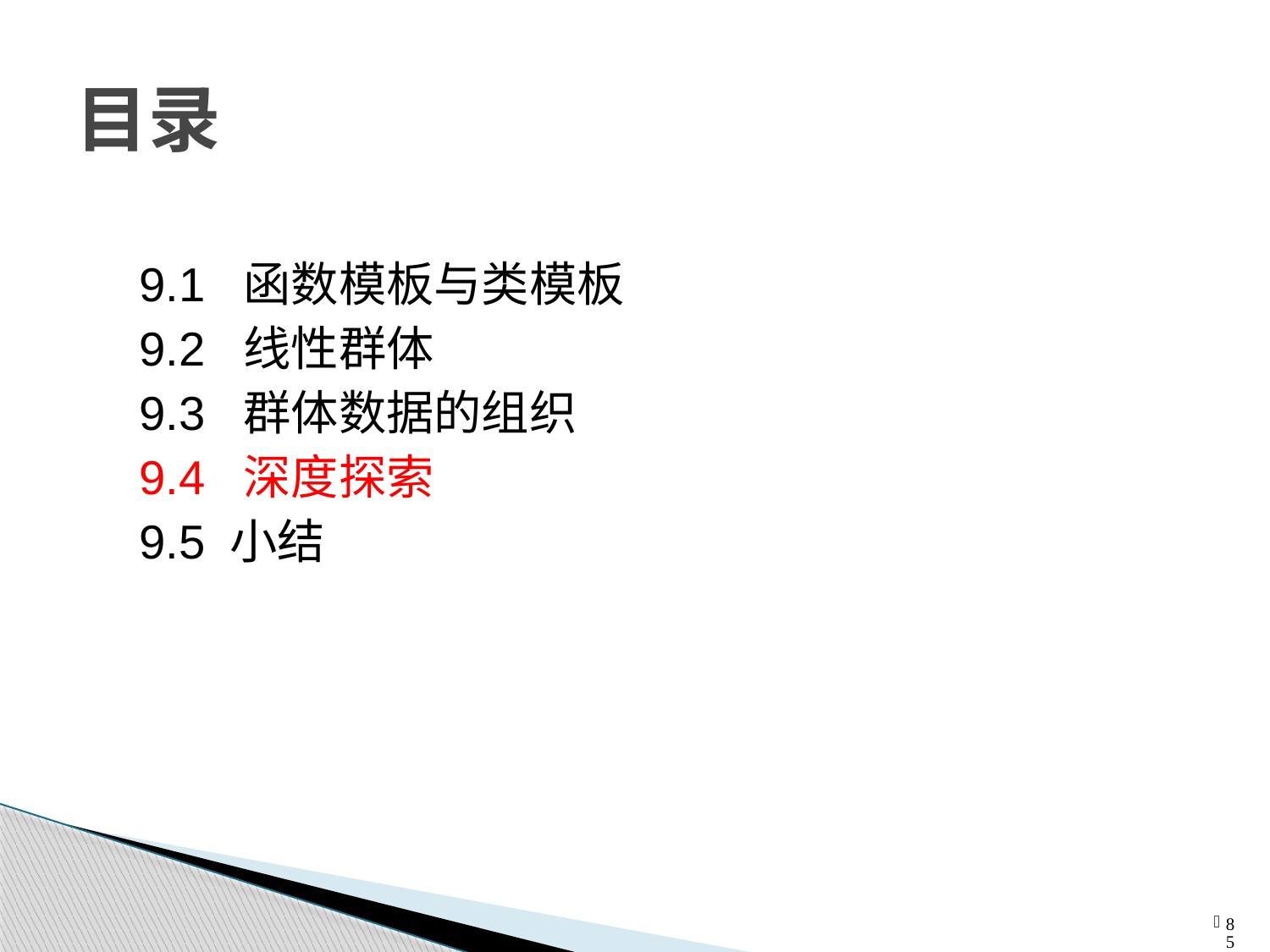

# 目录
9.1  函数模板与类模板
9.2  线性群体
9.3  群体数据的组织
9.4  深度探索
9.5 小结
85